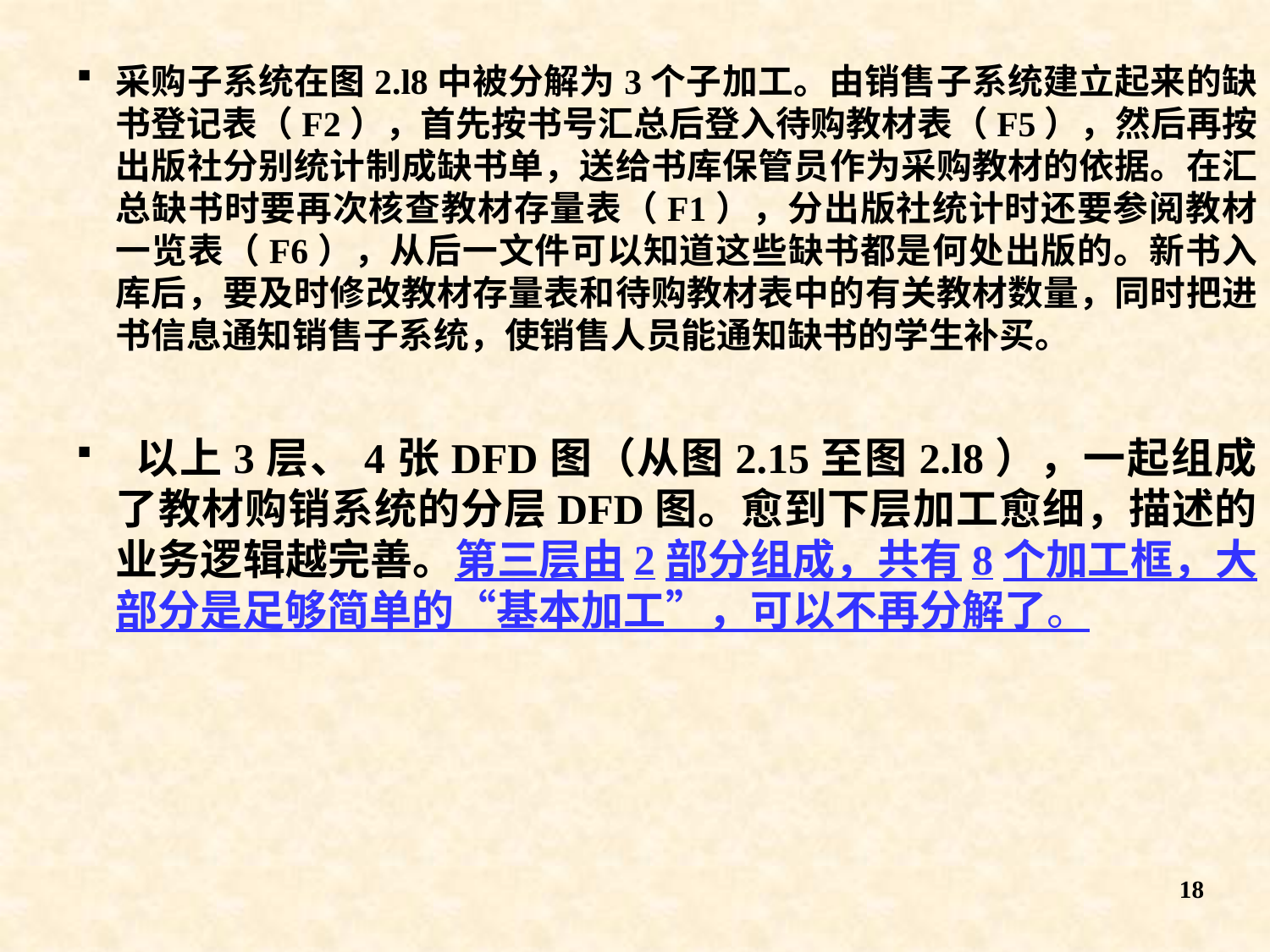

采购子系统在图2.l8中被分解为3个子加工。由销售子系统建立起来的缺书登记表（F2），首先按书号汇总后登入待购教材表（F5），然后再按出版社分别统计制成缺书单，送给书库保管员作为采购教材的依据。在汇总缺书时要再次核查教材存量表（F1），分出版社统计时还要参阅教材一览表（F6），从后一文件可以知道这些缺书都是何处出版的。新书入库后，要及时修改教材存量表和待购教材表中的有关教材数量，同时把进书信息通知销售子系统，使销售人员能通知缺书的学生补买。

 以上3层、4张DFD图（从图2.15至图2.l8），一起组成了教材购销系统的分层DFD图。愈到下层加工愈细，描述的业务逻辑越完善。第三层由2部分组成，共有8个加工框，大部分是足够简单的“基本加工”，可以不再分解了。

18